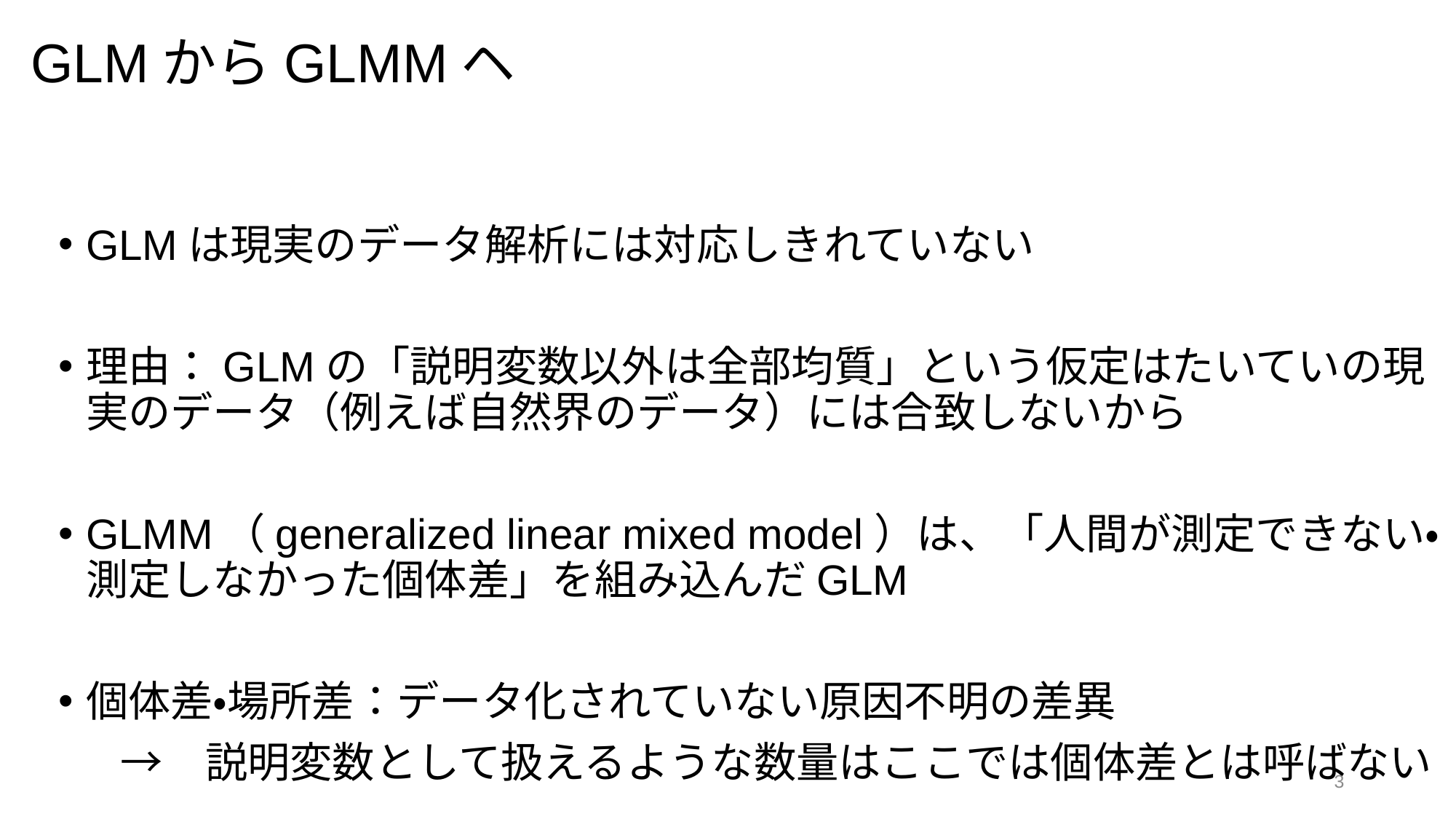

# GLMからGLMMヘ
GLMは現実のデータ解析には対応しきれていない

理由：GLMの「説明変数以外は全部均質」という仮定はたいていの現実のデータ（例えば自然界のデータ）には合致しないから

GLMM（generalized linear mixed model）は、「人間が測定できない・測定しなかった個体差」を組み込んだGLM

個体差・場所差：データ化されていない原因不明の差異
 　→　説明変数として扱えるような数量はここでは個体差とは呼ばない

3